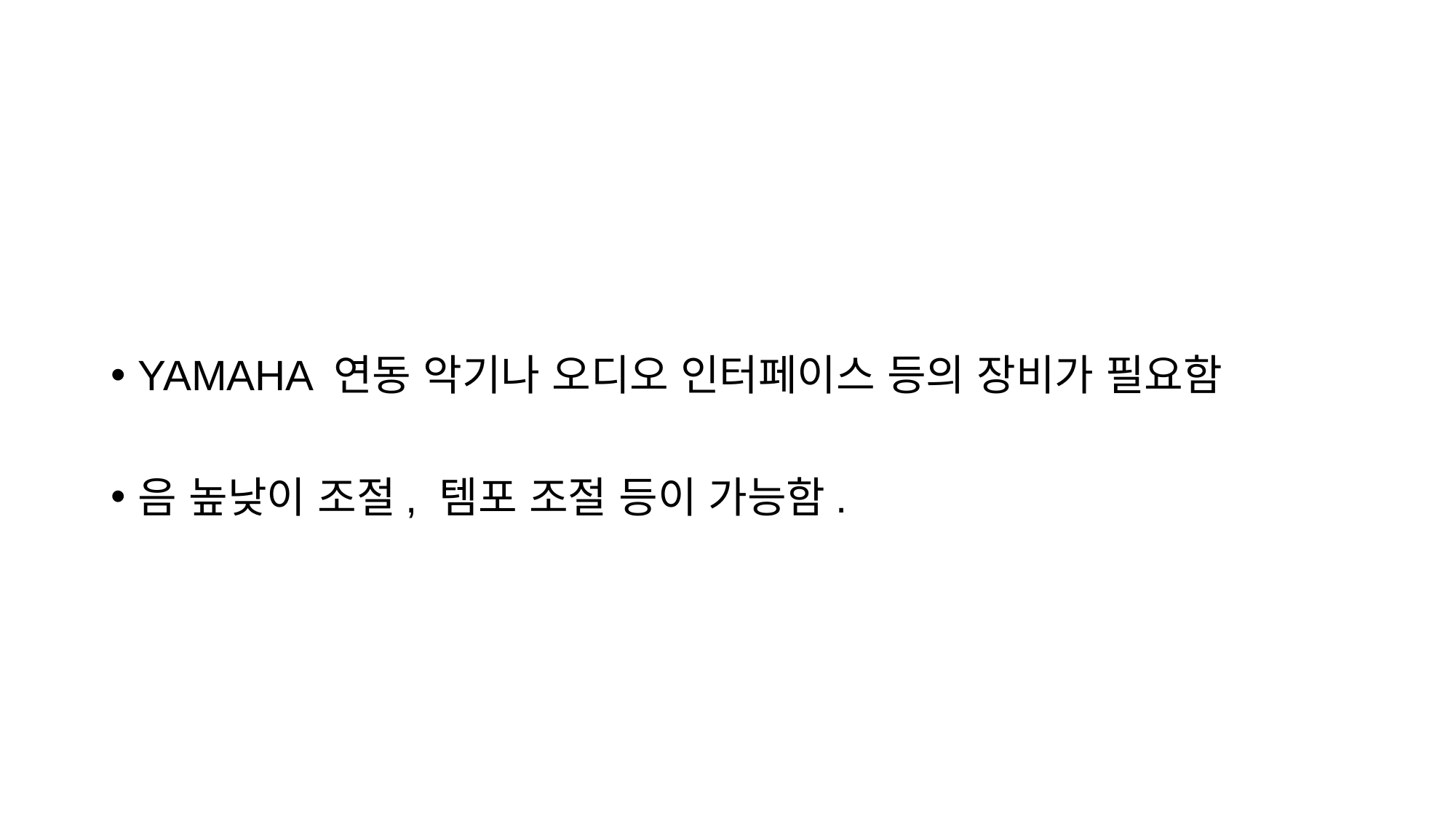

YAMAHA 연동 악기나 오디오 인터페이스 등의 장비가 필요함

음 높낮이 조절, 템포 조절 등이 가능함.